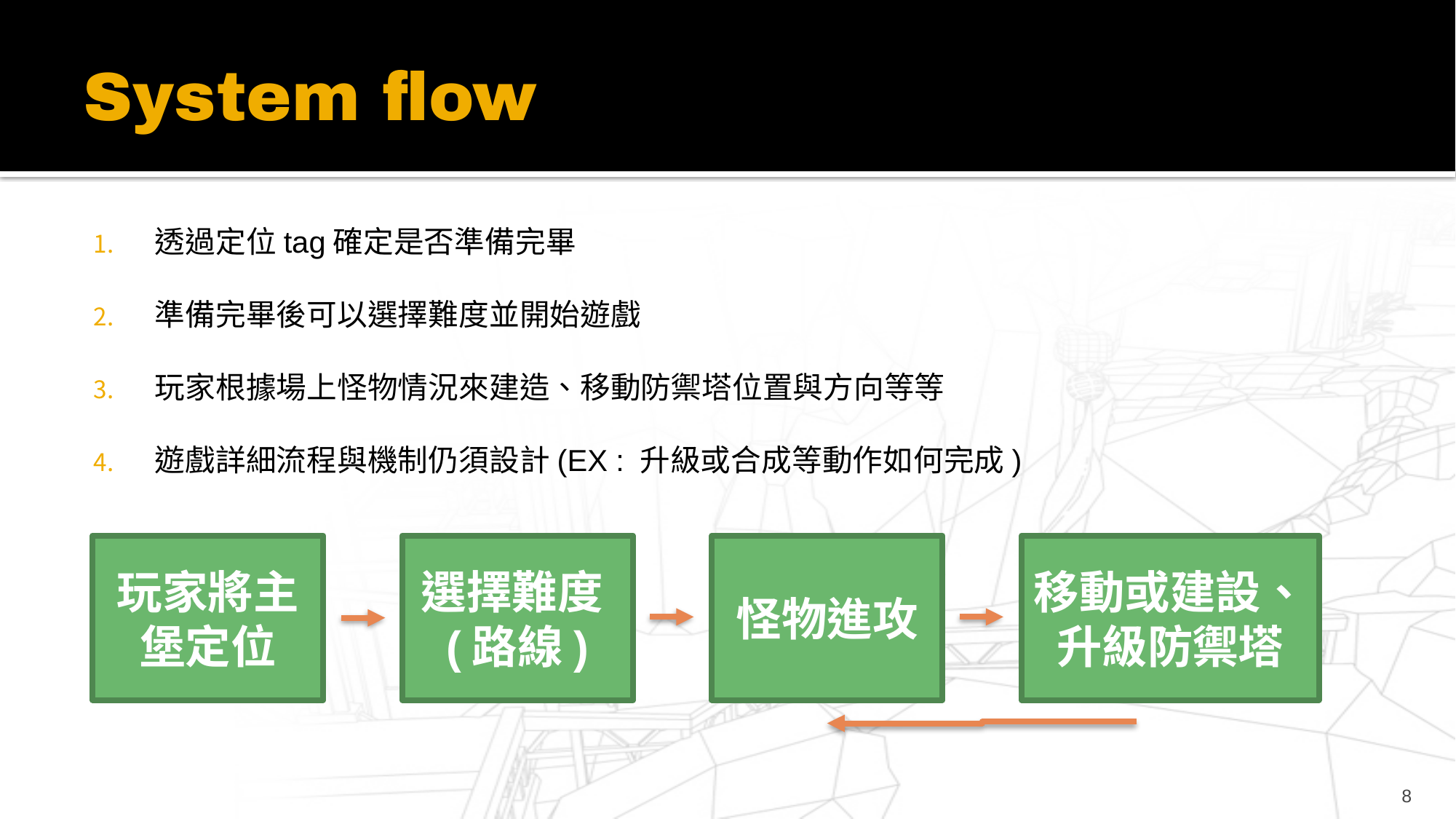

# System flow
透過定位tag確定是否準備完畢

準備完畢後可以選擇難度並開始遊戲

玩家根據場上怪物情況來建造、移動防禦塔位置與方向等等

遊戲詳細流程與機制仍須設計(EX : 升級或合成等動作如何完成)

怪物進攻
移動或建設、升級防禦塔
玩家將主堡定位
選擇難度(路線)

8